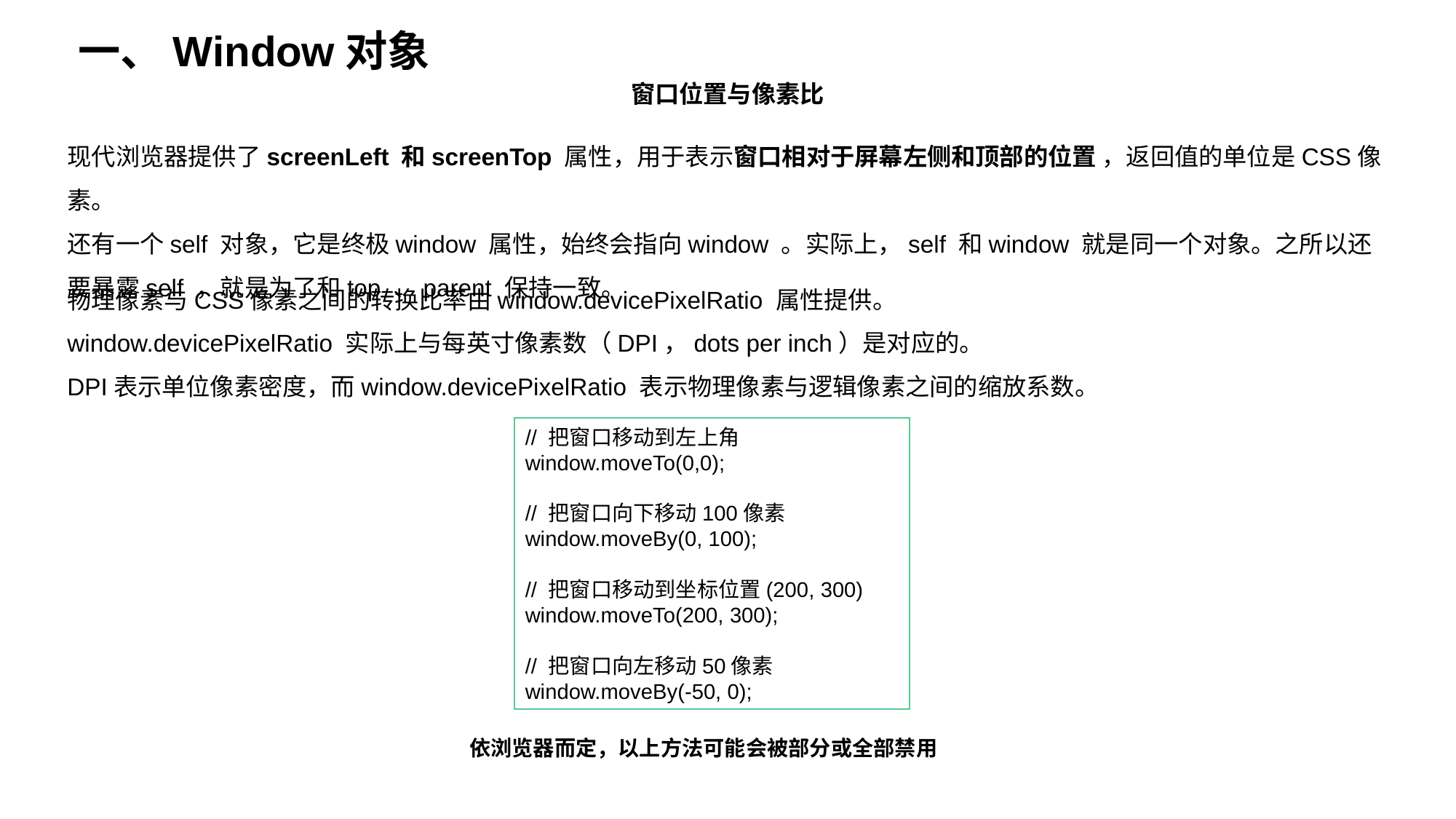

一、Window对象
窗口位置与像素比
现代浏览器提供了screenLeft 和screenTop 属性，用于表示窗口相对于屏幕左侧和顶部的位置 ，返回值的单位是CSS像素。
还有一个self 对象，它是终极window 属性，始终会指向window 。实际上，self 和window 就是同一个对象。之所以还要暴露self ，就是为了和top 、parent 保持一致。
物理像素与CSS像素之间的转换比率由window.devicePixelRatio 属性提供。
window.devicePixelRatio 实际上与每英寸像素数（DPI，dots per inch）是对应的。
DPI表示单位像素密度，而window.devicePixelRatio 表示物理像素与逻辑像素之间的缩放系数。
// 把窗口移动到左上角
window.moveTo(0,0);

// 把窗口向下移动100像素
window.moveBy(0, 100);

// 把窗口移动到坐标位置(200, 300)
window.moveTo(200, 300);

// 把窗口向左移动50像素
window.moveBy(-50, 0);
依浏览器而定，以上方法可能会被部分或全部禁用